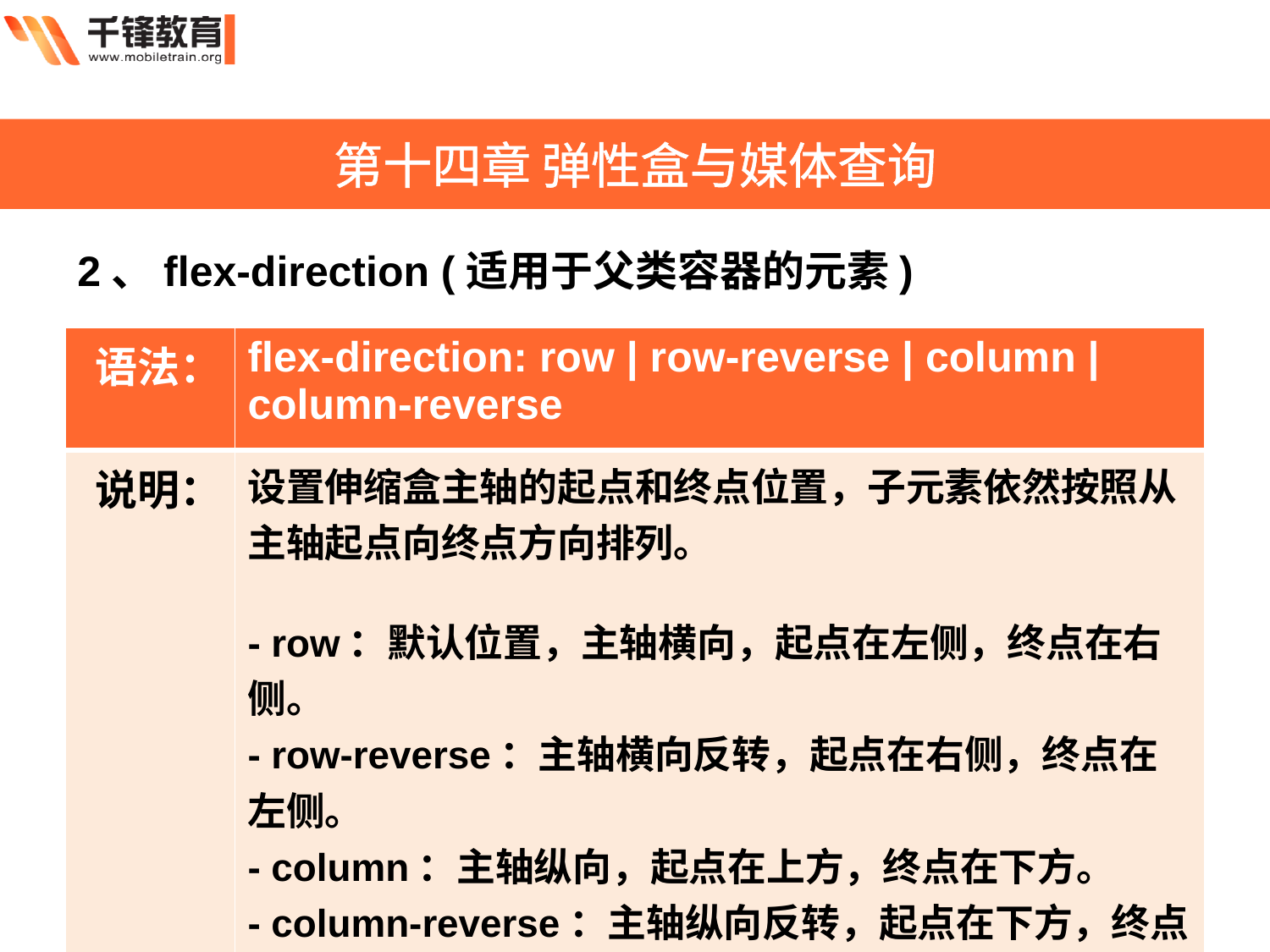

第十四章 弹性盒与媒体查询
2、flex-direction (适用于父类容器的元素)
| 语法： | flex-direction: row | row-reverse | column | column-reverse |
| --- | --- |
| 说明： | 设置伸缩盒主轴的起点和终点位置，子元素依然按照从主轴起点向终点方向排列。 - row：默认位置，主轴横向，起点在左侧，终点在右侧。 - row-reverse：主轴横向反转，起点在右侧，终点在左侧。 - column：主轴纵向，起点在上方，终点在下方。 - column-reverse：主轴纵向反转，起点在下方，终点在上方。 |